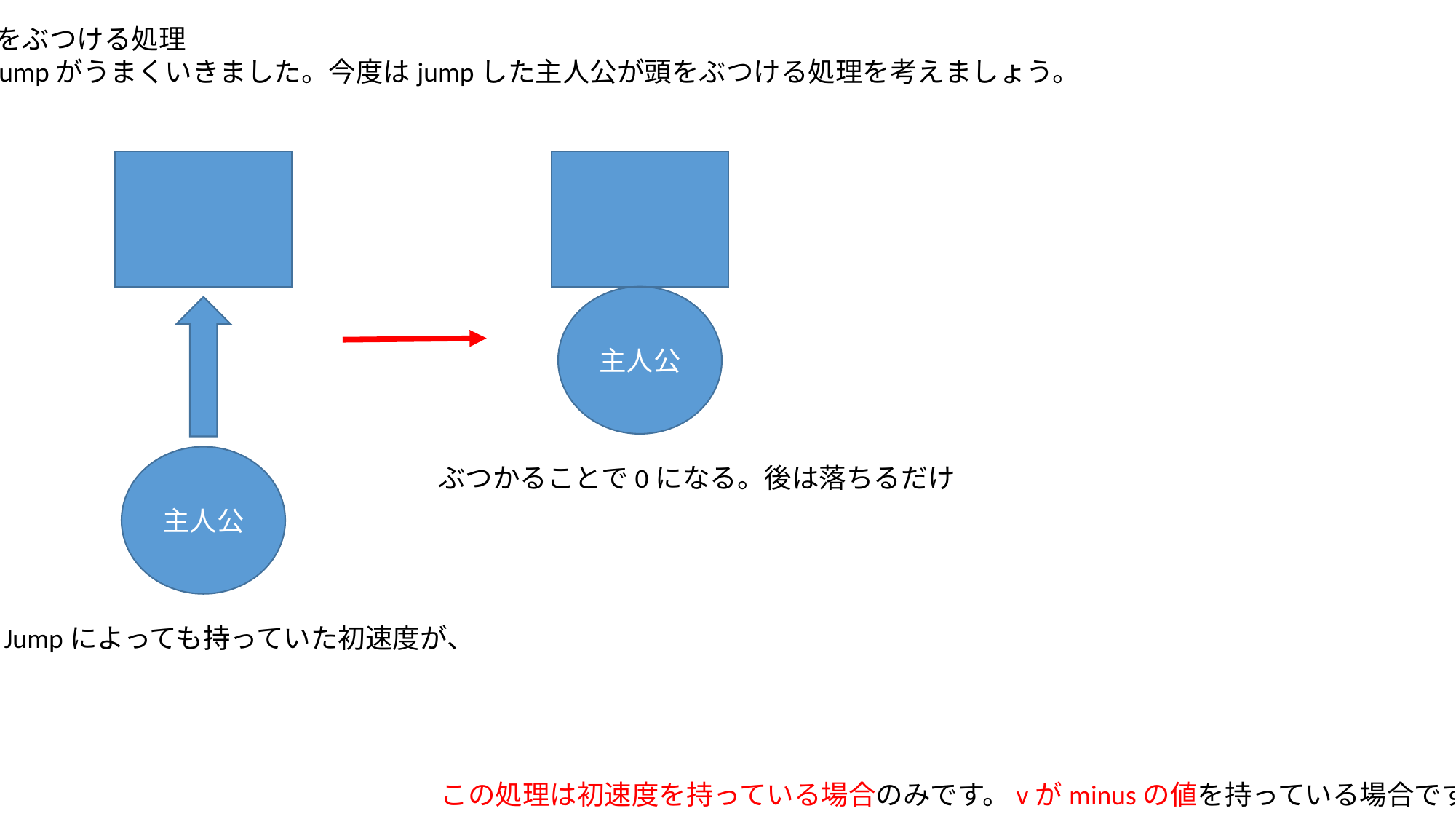

・頭をぶつける処理
　jumpがうまくいきました。今度はjumpした主人公が頭をぶつける処理を考えましょう。

主人公

主人公
ぶつかることで0になる。後は落ちるだけ
Jumpによっても持っていた初速度が、
この処理は初速度を持っている場合のみです。vがminusの値を持っている場合です。